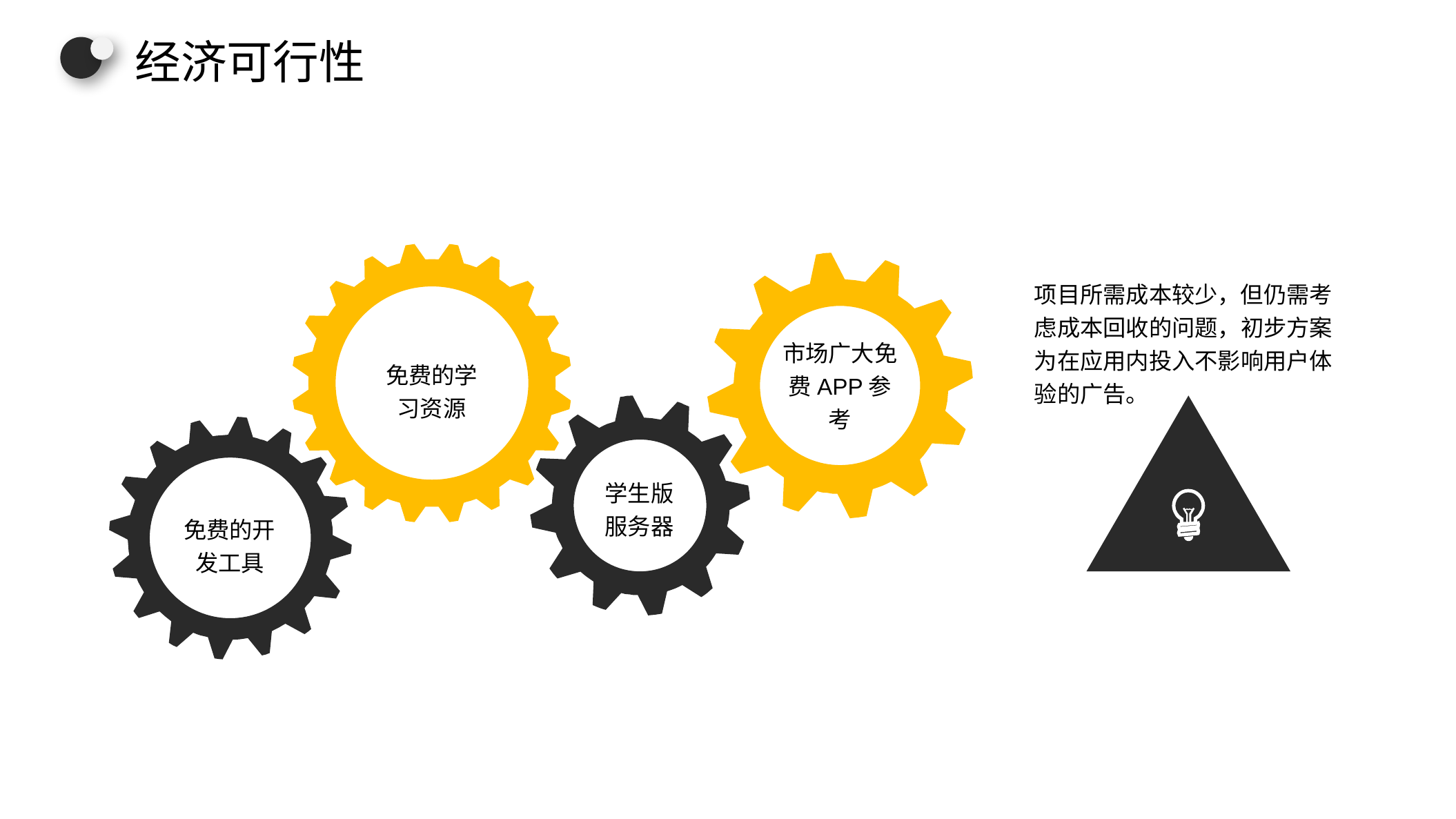

经济可行性

项目所需成本较少，但仍需考虑成本回收的问题，初步方案为在应用内投入不影响用户体验的广告。
市场广大免费APP参考
免费的学习资源

学生版服务器
免费的开发工具